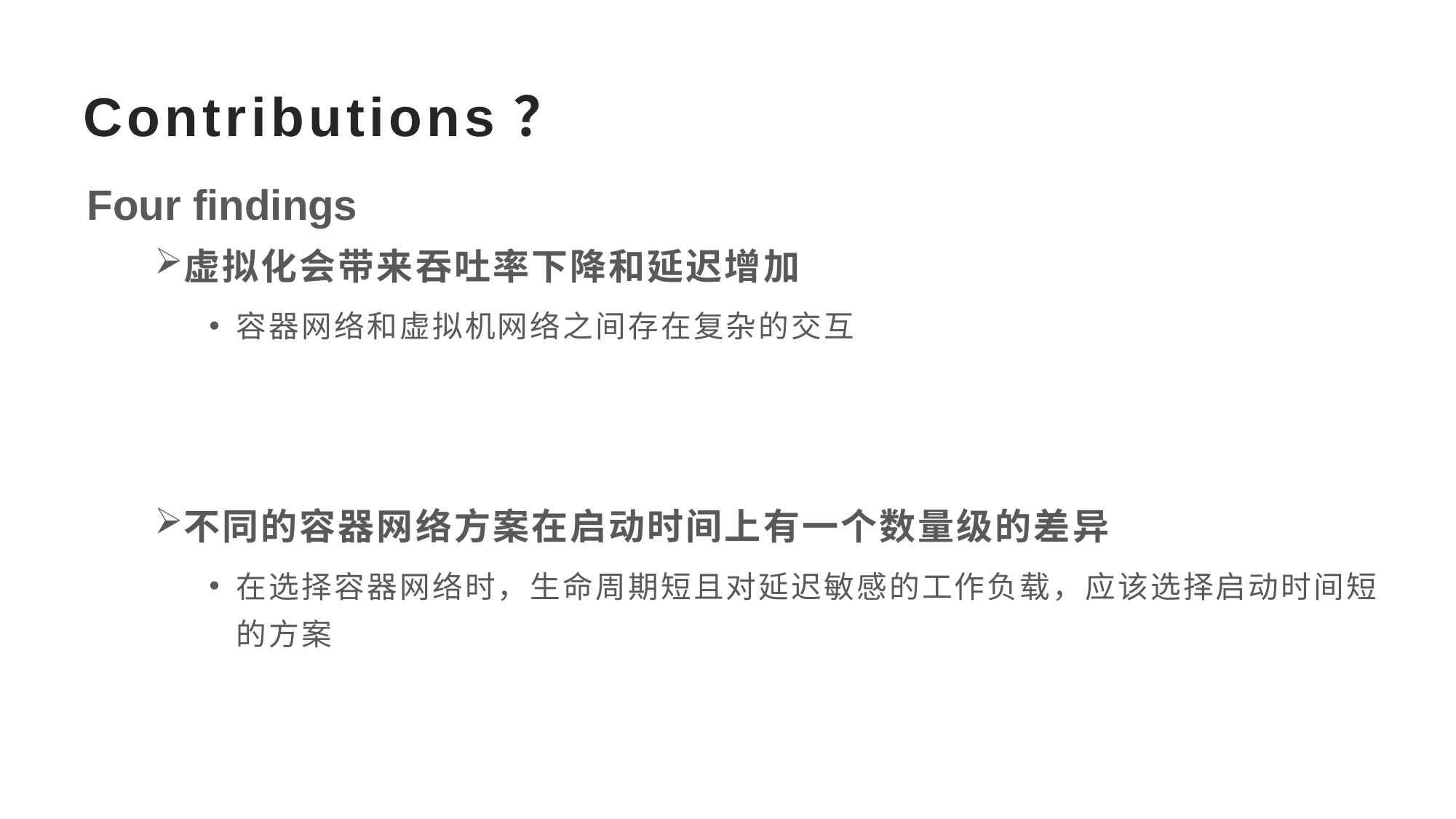

# Contributions？
Four findings
虚拟化会带来吞吐率下降和延迟增加
容器网络和虚拟机网络之间存在复杂的交互

不同的容器网络方案在启动时间上有一个数量级的差异
在选择容器网络时，生命周期短且对延迟敏感的工作负载，应该选择启动时间短的方案